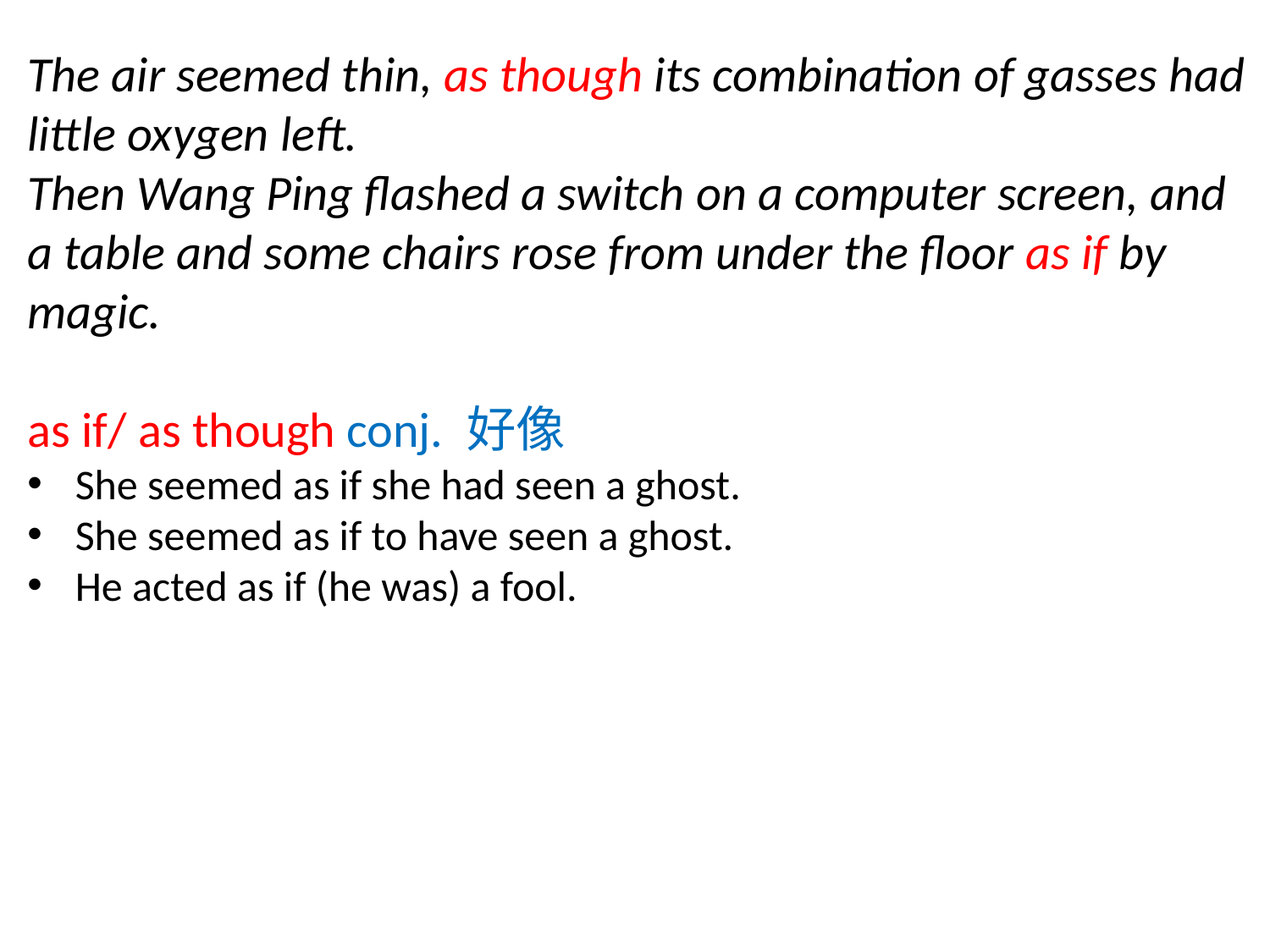

The air seemed thin, as though its combination of gasses had little oxygen left.
Then Wang Ping flashed a switch on a computer screen, and a table and some chairs rose from under the floor as if by magic.

as if/ as though conj. 好像
She seemed as if she had seen a ghost.
She seemed as if to have seen a ghost.
He acted as if (he was) a fool.